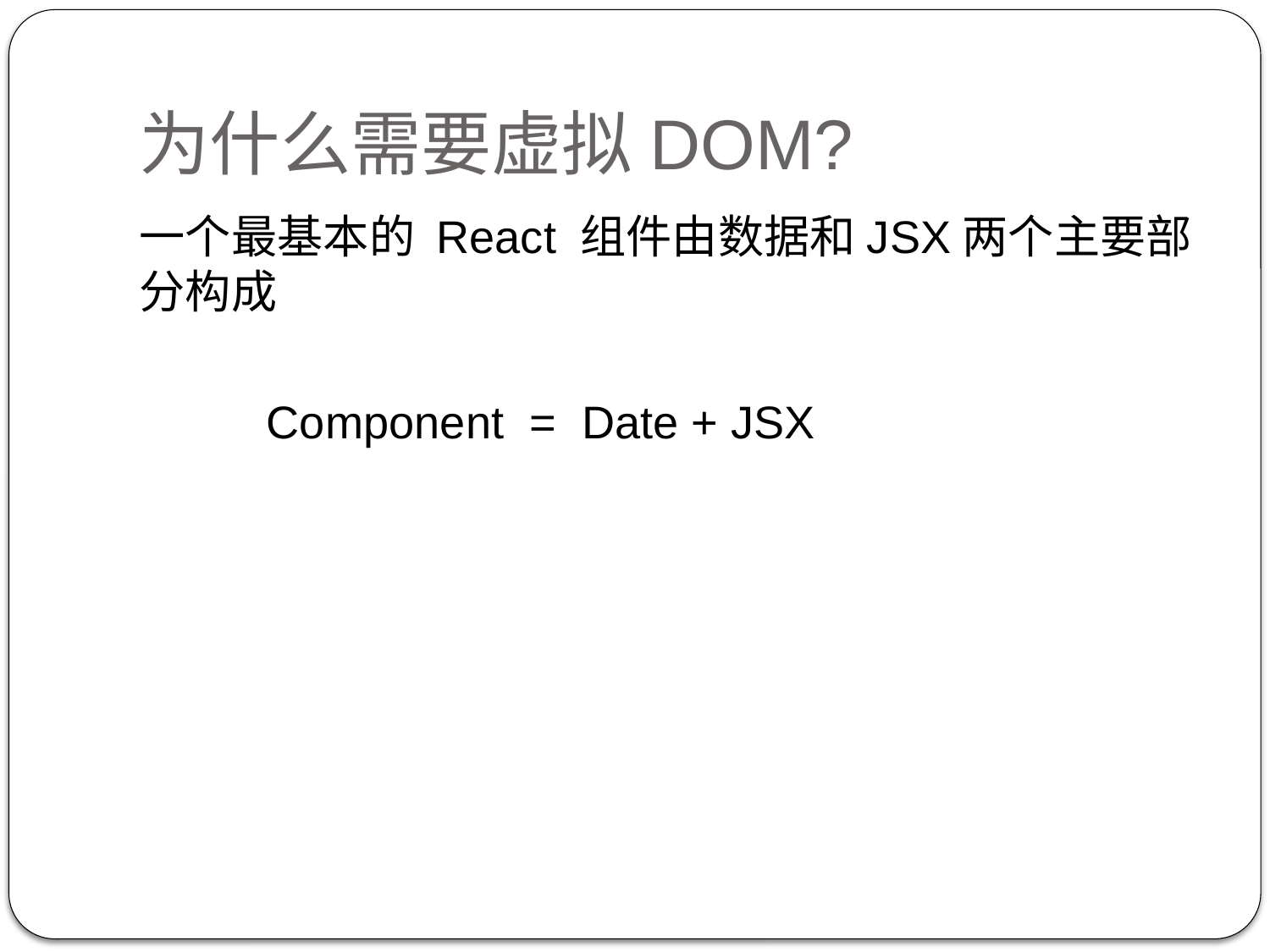

# 为什么需要虚拟DOM?
一个最基本的 React 组件由数据和JSX两个主要部分构成

	Component  =  Date + JSX